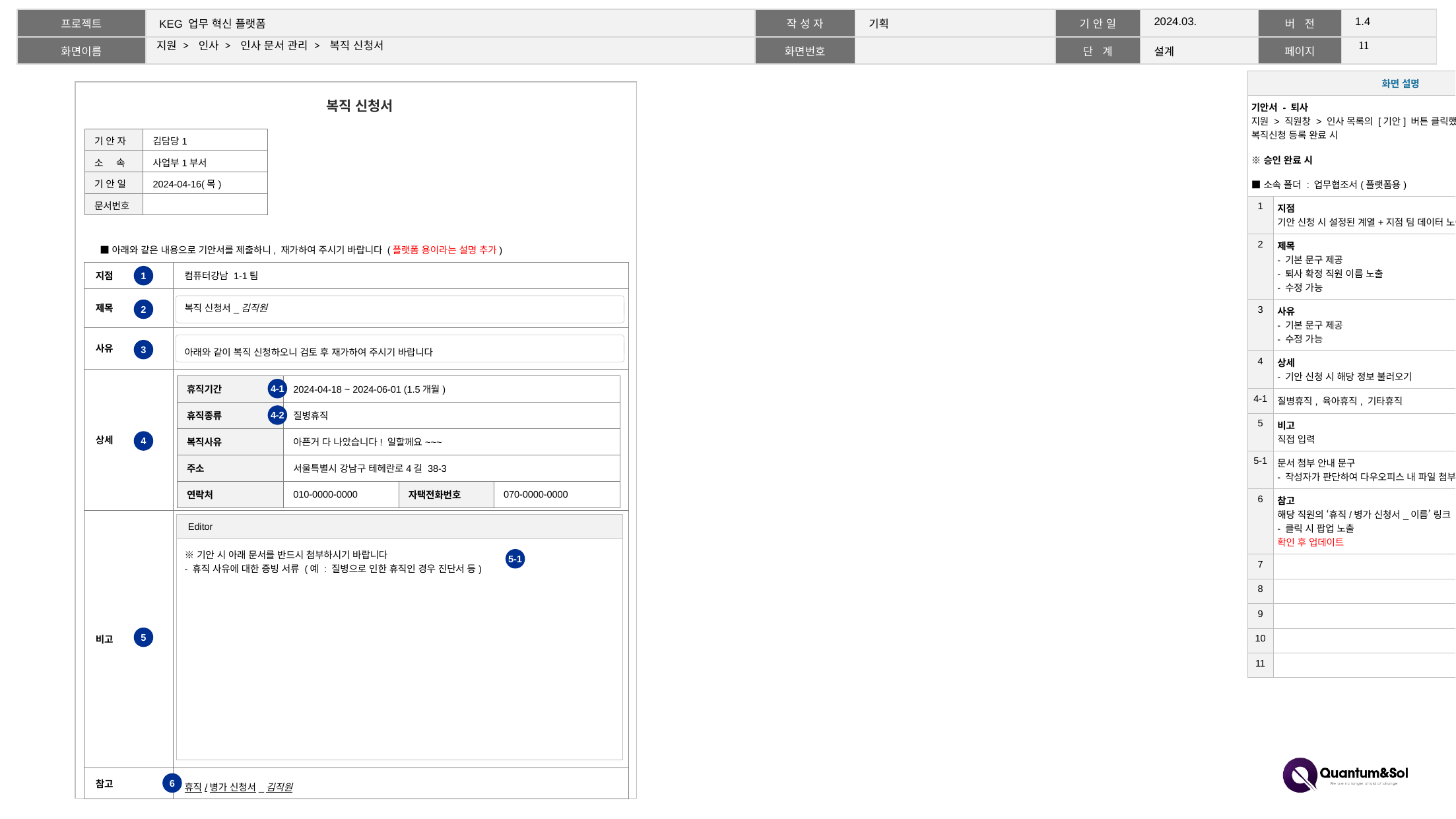

11

# 지원 > 인사 > 인사 문서 관리 > 복직 신청서
| 화면 설명 |  |
| --- | --- |
| 기안서 - 퇴사 지원 > 직원창 > 인사 목록의 [기안] 버튼 클릭했을 때 호출 복직신청 등록 완료 시 ※승인 완료 시 ■소속 폴더 : 업무협조서(플랫폼용) |  |
| 1 | 지점 기안 신청 시 설정된 계열+지점 팀 데이터 노출 |
| 2 | 제목 - 기본 문구 제공 - 퇴사 확정 직원 이름 노출 - 수정 가능 |
| 3 | 사유 - 기본 문구 제공 - 수정 가능 |
| 4 | 상세 - 기안 신청 시 해당 정보 불러오기 |
| 4-1 | 질병휴직, 육아휴직, 기타휴직 |
| 5 | 비고 직접 입력 |
| 5-1 | 문서 첨부 안내 문구 - 작성자가 판단하여 다우오피스 내 파일 첨부 진행 |
| 6 | 참고 해당 직원의 ‘휴직/병가 신청서\_이름’ 링크 - 클릭 시 팝업 노출 확인 후 업데이트 |
| 7 |  |
| 8 |  |
| 9 |  |
| 10 |  |
| 11 |  |
복직 신청서
| 기 안 자 | 김담당1 |
| --- | --- |
| 소 속 | 사업부1부서 |
| 기 안 일 | 2024-04-16(목) |
| 문서번호 |  |
■아래와 같은 내용으로 기안서를 제출하니, 재가하여 주시기 바랍니다 (플랫폼 용이라는 설명 추가)
| 지점 | 컴퓨터강남 1-1팀 |
| --- | --- |
| 제목 | 복직 신청서\_김직원 |
| 사유 | 아래와 같이 복직 신청하오니 검토 후 재가하여 주시기 바랍니다 |
| 상세 |  |
| 비고 | ※기안 시 아래 문서를 반드시 첨부하시기 바랍니다 - 휴직 사유에 대한 증빙 서류 (예 : 질병으로 인한 휴직인 경우 진단서 등) |
| 참고 | 휴직/병가 신청서\_김직원 |
1

2

3
| 휴직기간 | 2024-04-18 ~ 2024-06-01 (1.5개월) |  |  |
| --- | --- | --- | --- |
| 휴직종류 | 질병휴직 |  |  |
| 복직사유 | 아픈거 다 나았습니다! 일할께요~~~ |  |  |
| 주소 | 서울특별시 강남구 테헤란로4길 38-3 |  |  |
| 연락처 | 010-0000-0000 | 자택전화번호 | 070-0000-0000 |
4-1
4-2
4

Editor
5-1
5
6